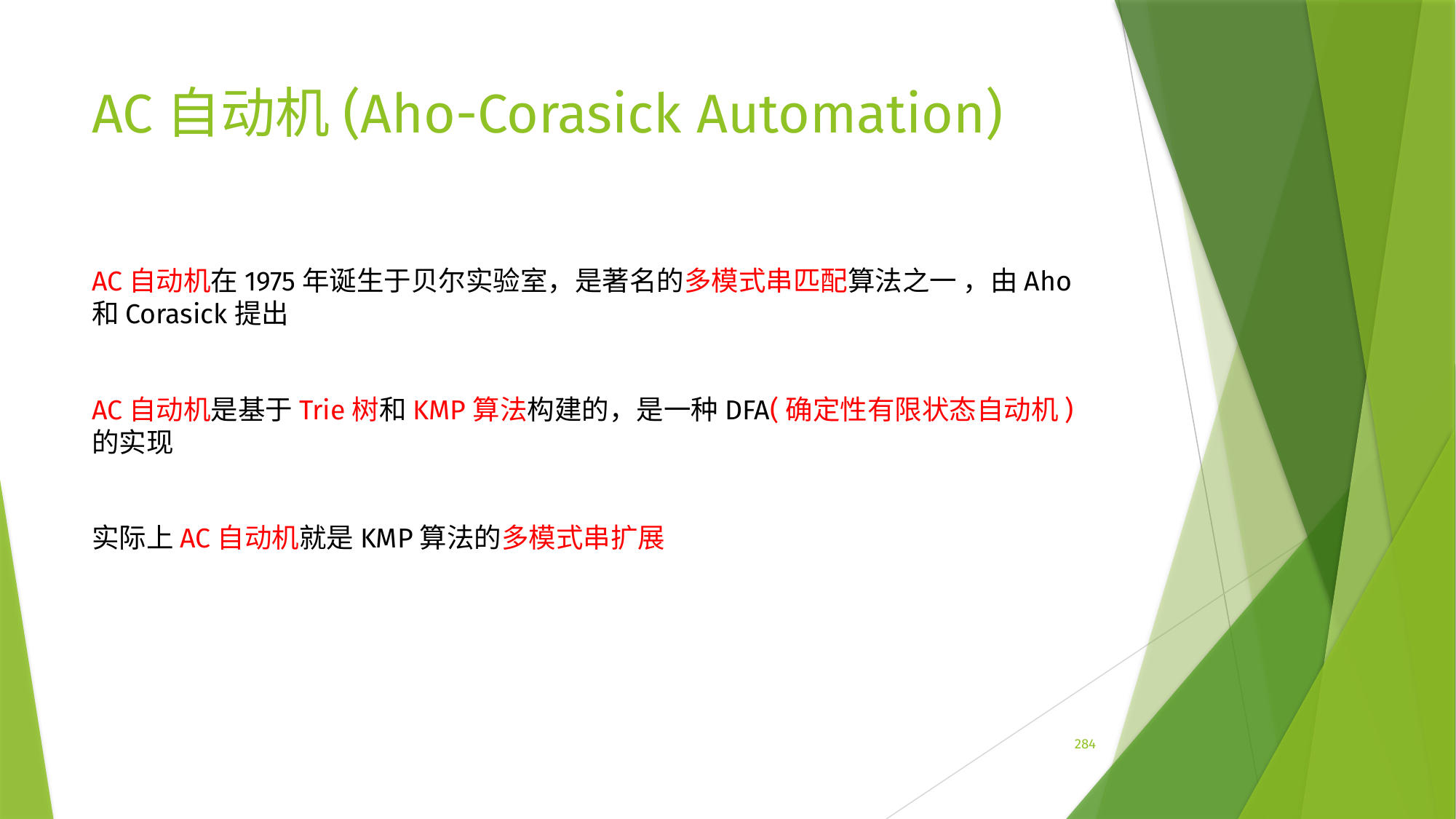

# AC自动机(Aho-Corasick Automation)
AC自动机在1975年诞生于贝尔实验室，是著名的多模式串匹配算法之一 ，由Aho和Corasick提出

AC自动机是基于Trie树和KMP算法构建的，是一种DFA(确定性有限状态自动机)的实现

实际上AC自动机就是KMP算法的多模式串扩展
284